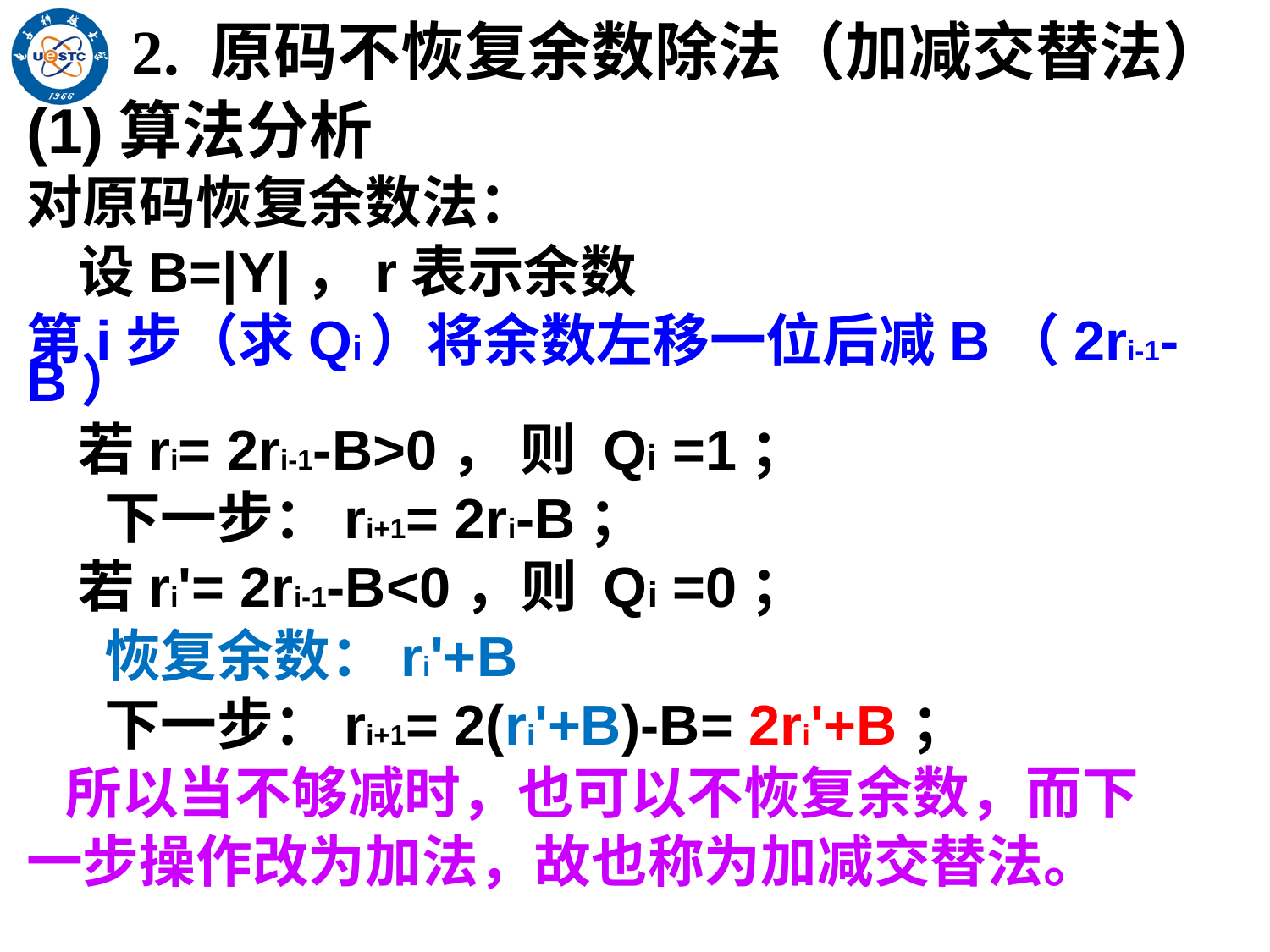

2. 原码不恢复余数除法（加减交替法）
(1)算法分析
对原码恢复余数法：
   设B=|Y|，r表示余数
第i步（求Qi）将余数左移一位后减B（2ri-1-B）
   若ri= 2ri-1-B>0， 则 Qi =1；
     下一步：ri+1= 2ri-B；
   若ri'= 2ri-1-B<0，则 Qi =0；
     恢复余数：ri'+B
     下一步：ri+1= 2(ri'+B)-B= 2ri'+B；
  所以当不够减时，也可以不恢复余数，而下
一步操作改为加法，故也称为加减交替法。